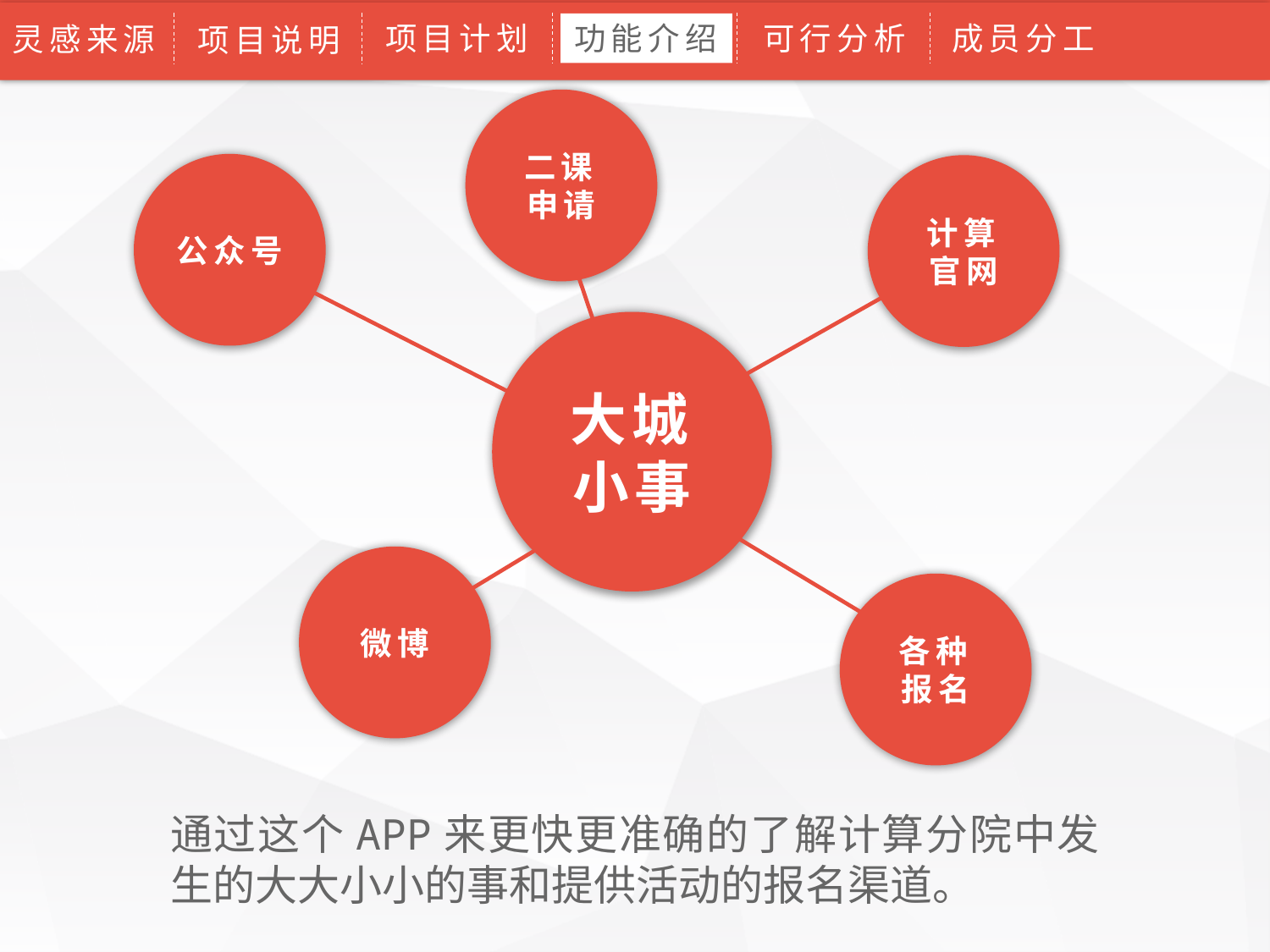

项目计划
功能介绍
可行分析
成员分工
论文绪论
灵感来源
研究背景
研究方法
研究结果
问题讨论
论文总结

项目说明
二课申请
公众号
计算官网
大城小事
微博
各种报名
通过这个APP来更快更准确的了解计算分院中发生的大大小小的事和提供活动的报名渠道。